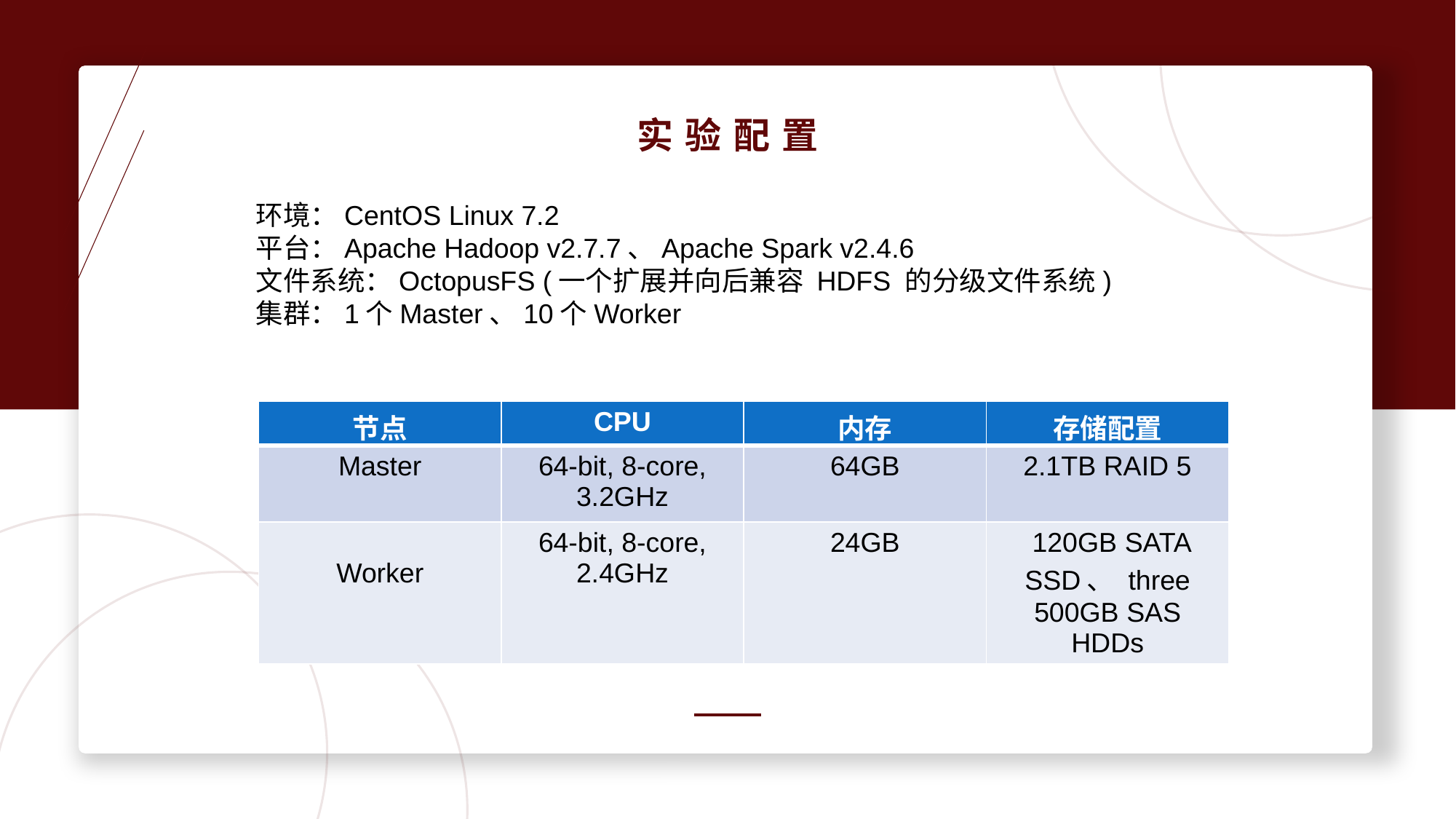

实验配置
环境：CentOS Linux 7.2
平台：Apache Hadoop v2.7.7、Apache Spark v2.4.6
文件系统：OctopusFS (一个扩展并向后兼容 HDFS 的分级文件系统)
集群：1个Master、10个Worker

| 节点 | CPU | 内存 | 存储配置 |
| --- | --- | --- | --- |
| Master | 64-bit, 8-core, 3.2GHz | 64GB | 2.1TB RAID 5 |
| Worker | 64-bit, 8-core, 2.4GHz | 24GB | 120GB SATA SSD、 three 500GB SAS HDDs |